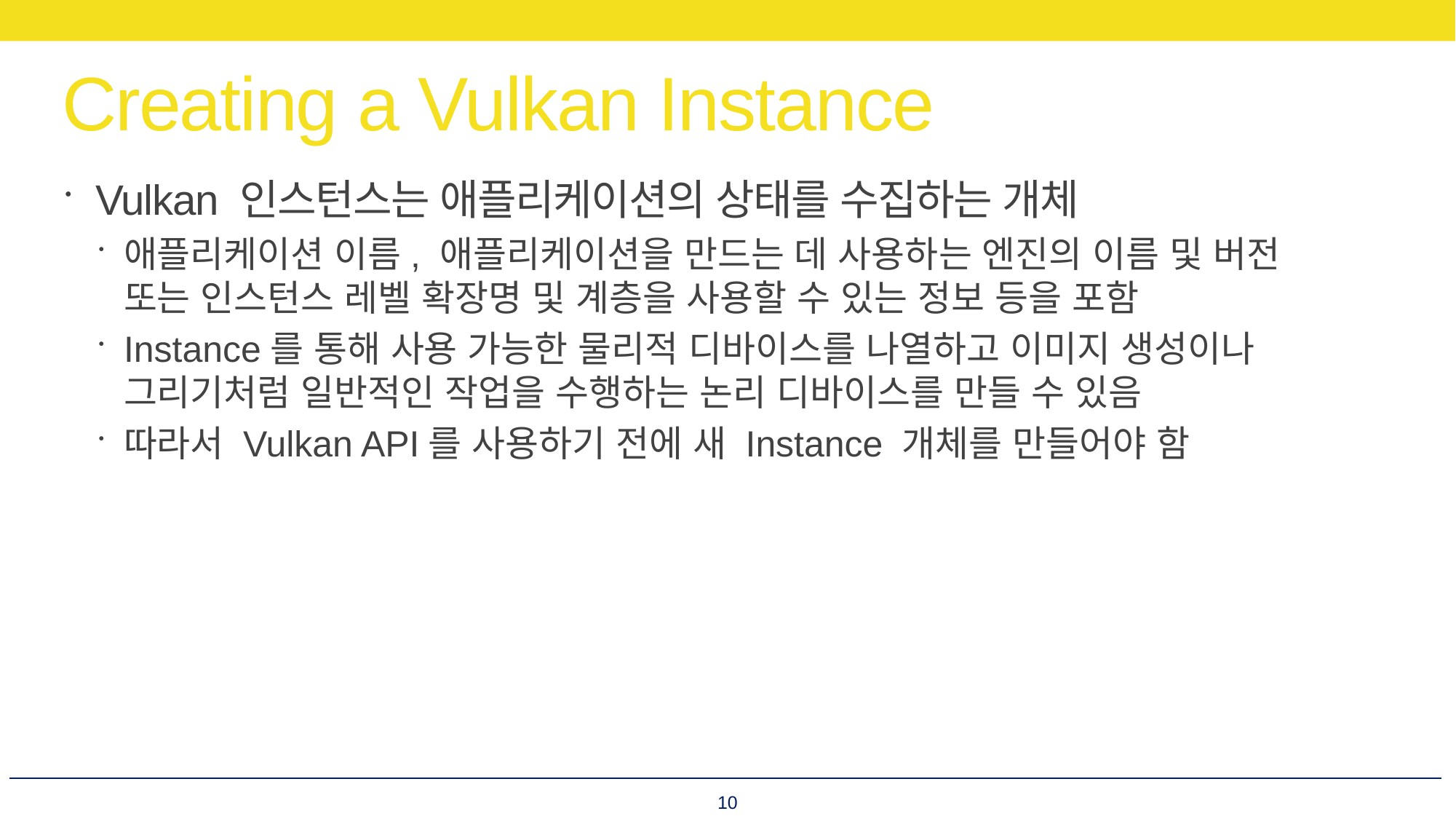

# Creating a Vulkan Instance
Vulkan 인스턴스는 애플리케이션의 상태를 수집하는 개체
애플리케이션 이름, 애플리케이션을 만드는 데 사용하는 엔진의 이름 및 버전
또는 인스턴스 레벨 확장명 및 계층을 사용할 수 있는 정보 등을 포함
Instance를 통해 사용 가능한 물리적 디바이스를 나열하고 이미지 생성이나
그리기처럼 일반적인 작업을 수행하는 논리 디바이스를 만들 수 있음
따라서 Vulkan API를 사용하기 전에 새 Instance 개체를 만들어야 함
10